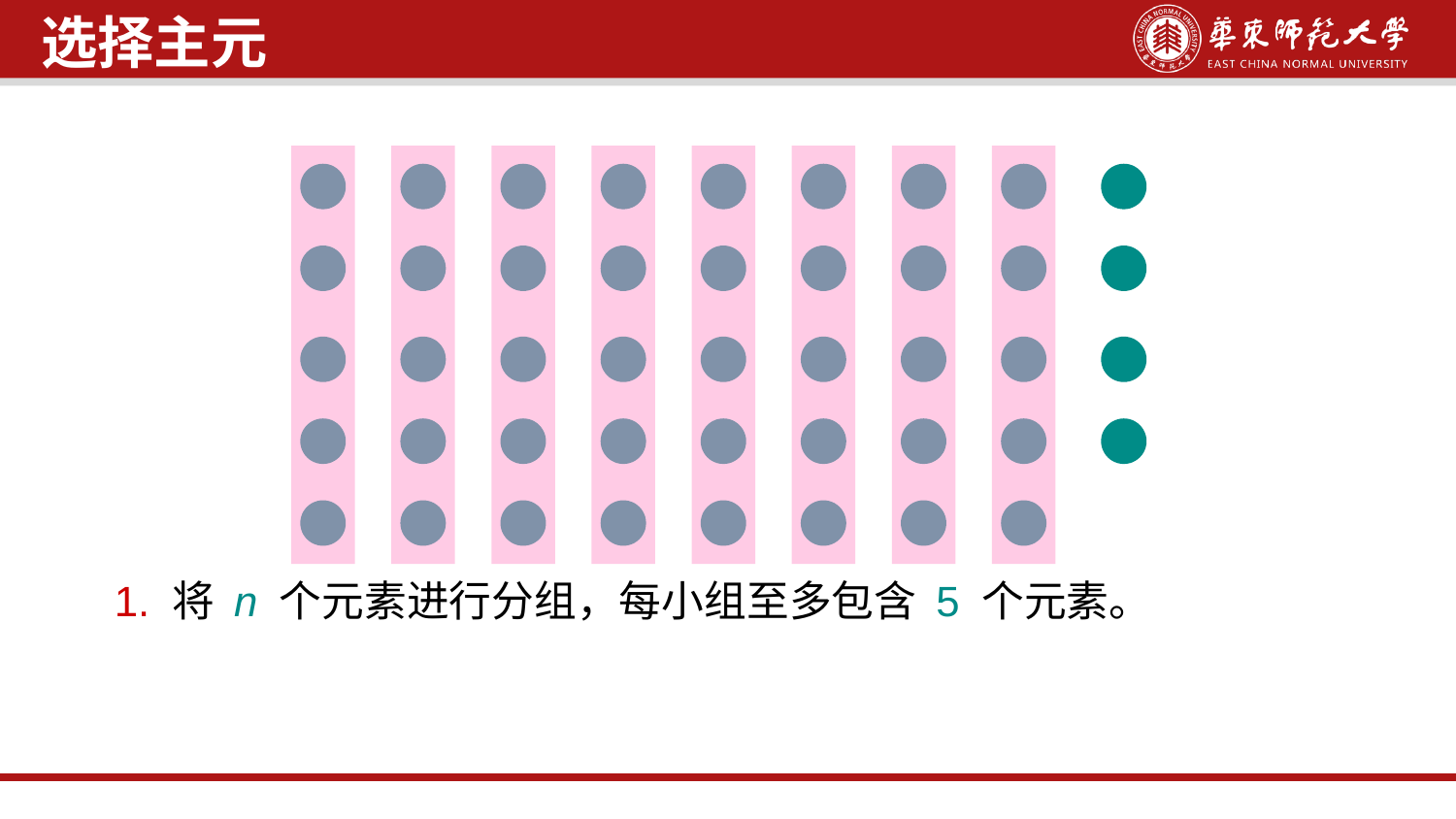

选择主元

1. 将 n 个元素进行分组，每小组至多包含 5 个元素。